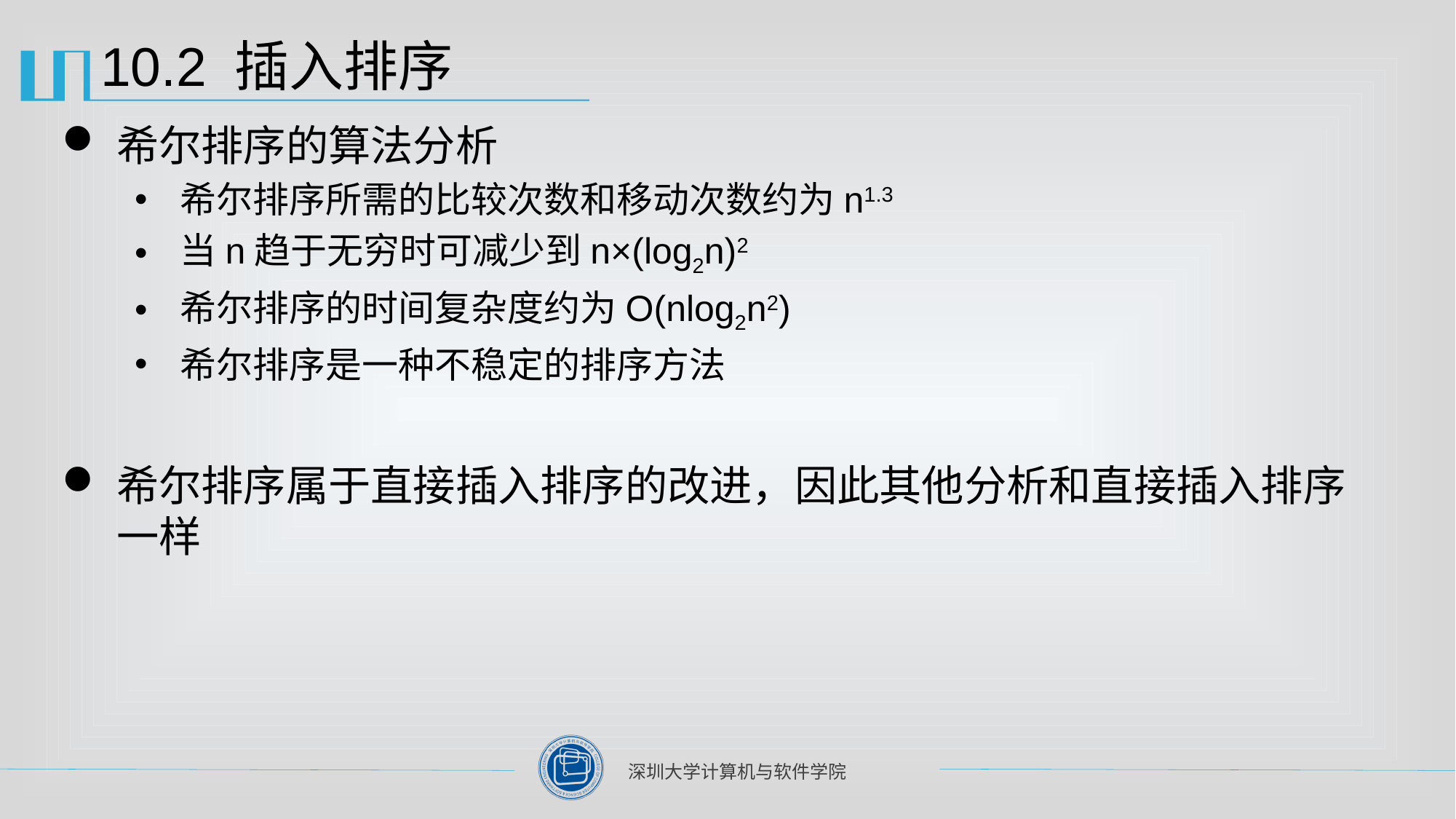

# 10.2 插入排序
希尔排序的算法分析
希尔排序所需的比较次数和移动次数约为n1.3
当n趋于无穷时可减少到n×(log2n)2
希尔排序的时间复杂度约为O(nlog2n2)
希尔排序是一种不稳定的排序方法

希尔排序属于直接插入排序的改进，因此其他分析和直接插入排序一样

25